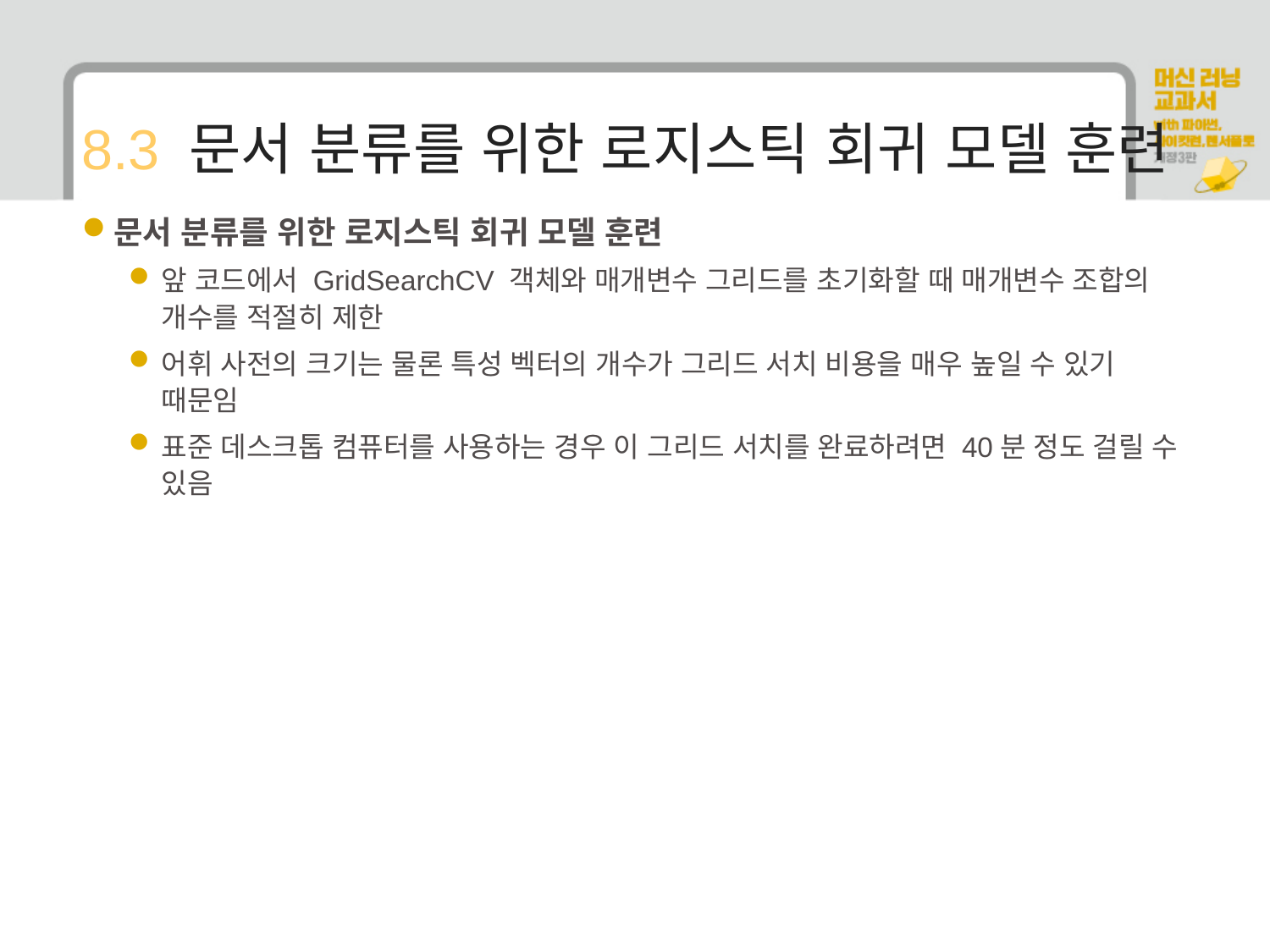

# 8.3 문서 분류를 위한 로지스틱 회귀 모델 훈련
문서 분류를 위한 로지스틱 회귀 모델 훈련
앞 코드에서 GridSearchCV 객체와 매개변수 그리드를 초기화할 때 매개변수 조합의 개수를 적절히 제한
어휘 사전의 크기는 물론 특성 벡터의 개수가 그리드 서치 비용을 매우 높일 수 있기 때문임
표준 데스크톱 컴퓨터를 사용하는 경우 이 그리드 서치를 완료하려면 40분 정도 걸릴 수 있음